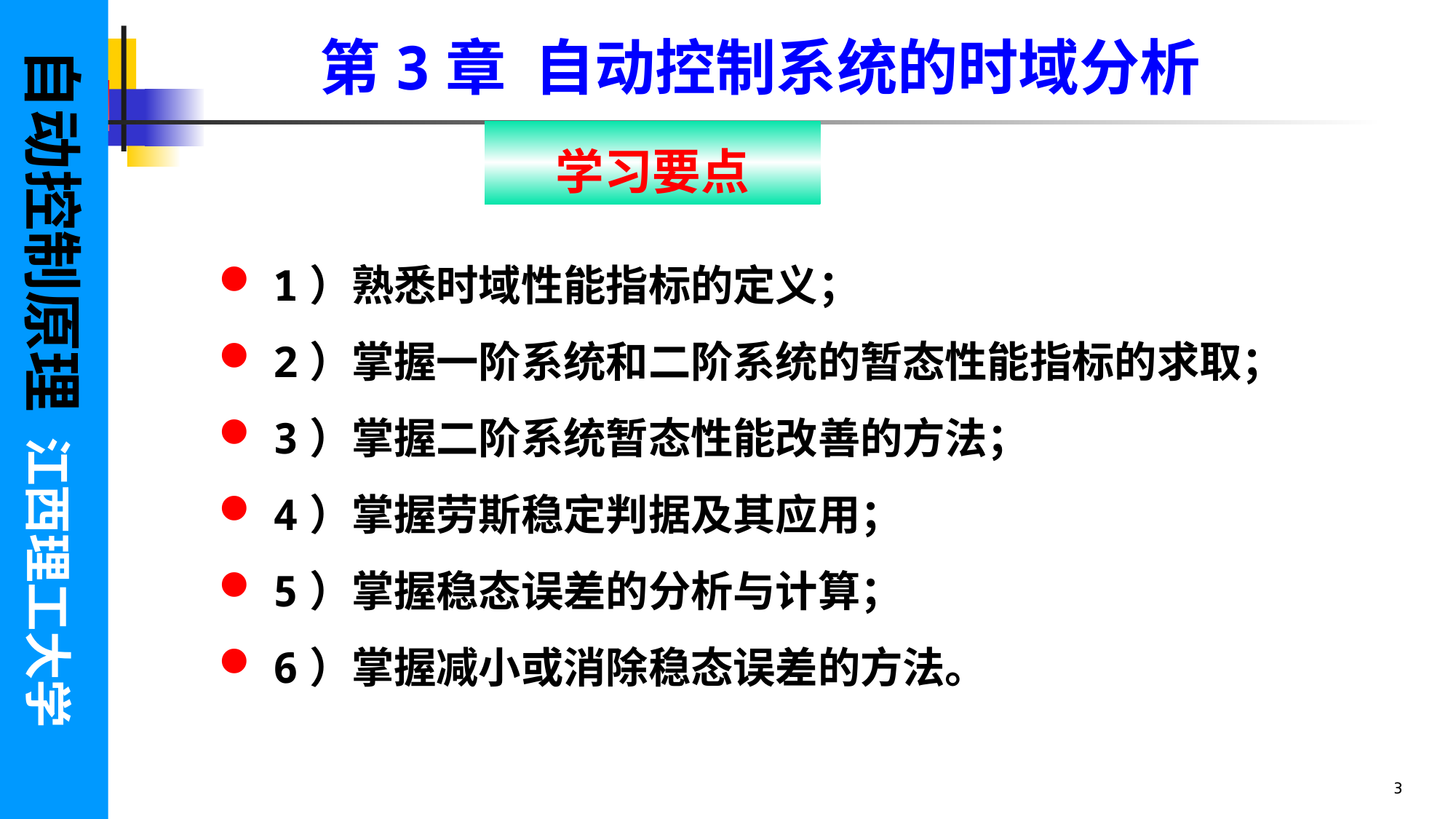

自动控制原理  江西理工大学
第3章  自动控制系统的时域分析
学习要点
1）熟悉时域性能指标的定义；
2）掌握一阶系统和二阶系统的暂态性能指标的求取；
3）掌握二阶系统暂态性能改善的方法；
4）掌握劳斯稳定判据及其应用；
5）掌握稳态误差的分析与计算；
6）掌握减小或消除稳态误差的方法。
3